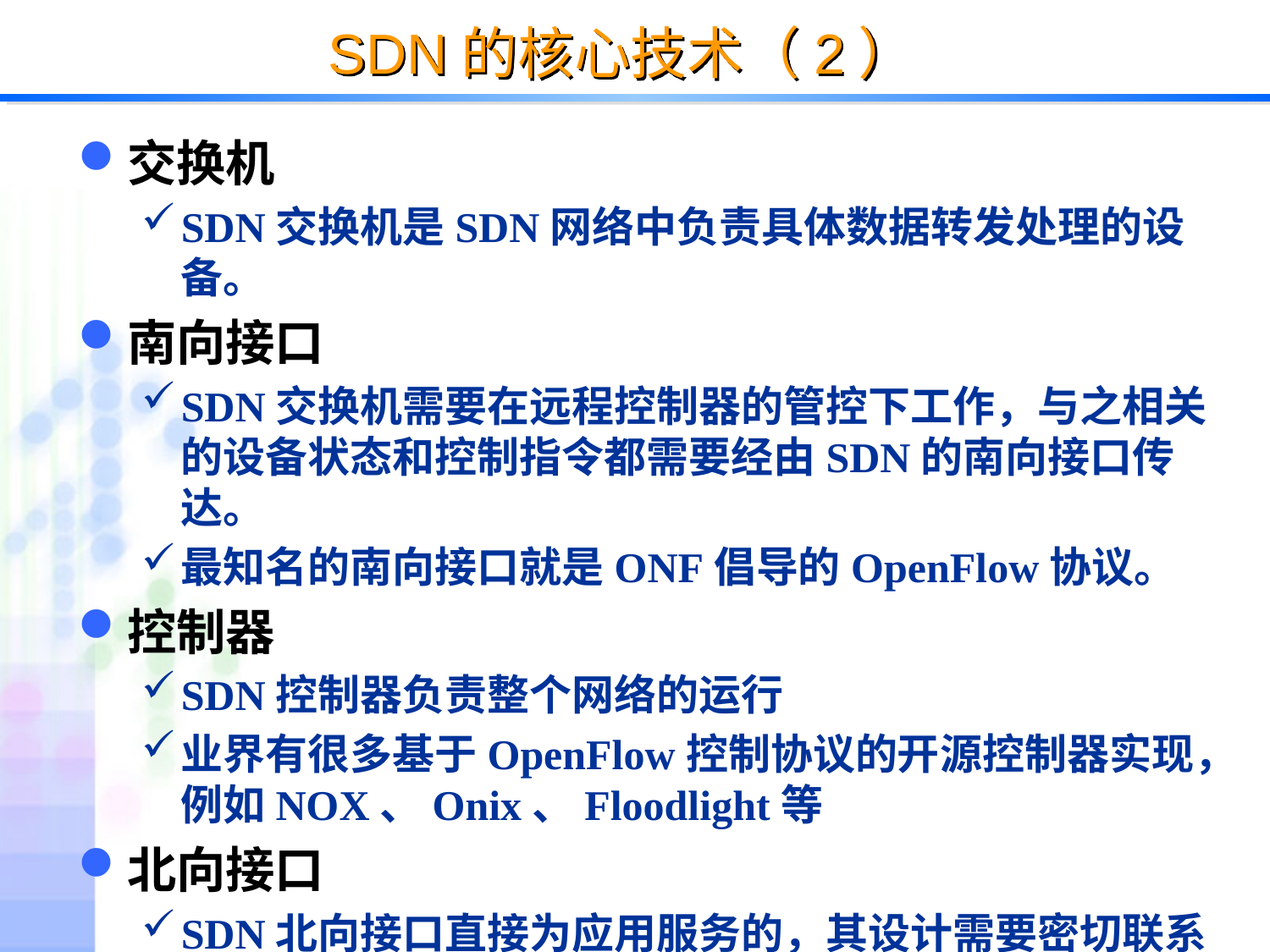

# SDN的核心技术（2）
交换机
SDN交换机是SDN网络中负责具体数据转发处理的设备。
南向接口
SDN交换机需要在远程控制器的管控下工作，与之相关的设备状态和控制指令都需要经由SDN的南向接口传达。
最知名的南向接口就是ONF倡导的OpenFlow协议。
控制器
SDN控制器负责整个网络的运行
业界有很多基于OpenFlow控制协议的开源控制器实现，例如NOX、Onix、Floodlight等
北向接口
SDN北向接口直接为应用服务的，其设计需要密切联系业务应用需求，具有多样化的特征。